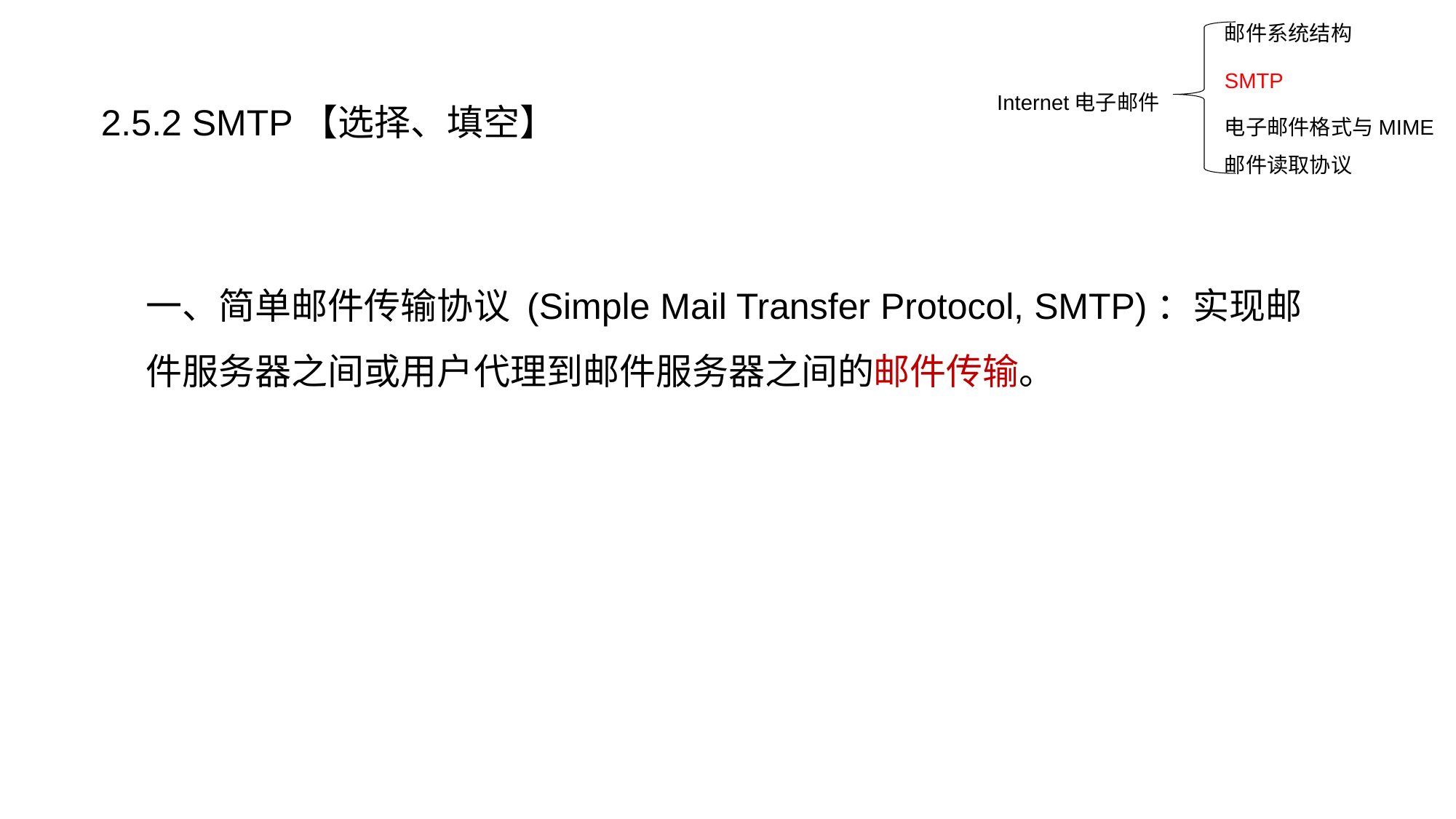

邮件系统结构

SMTP
2.5.2 SMTP【选择、填空】
Internet电子邮件
电子邮件格式与MIME
邮件读取协议
一、简单邮件传输协议 (Simple Mail Transfer Protocol, SMTP)：实现邮件服务器之间或用户代理到邮件服务器之间的邮件传输。